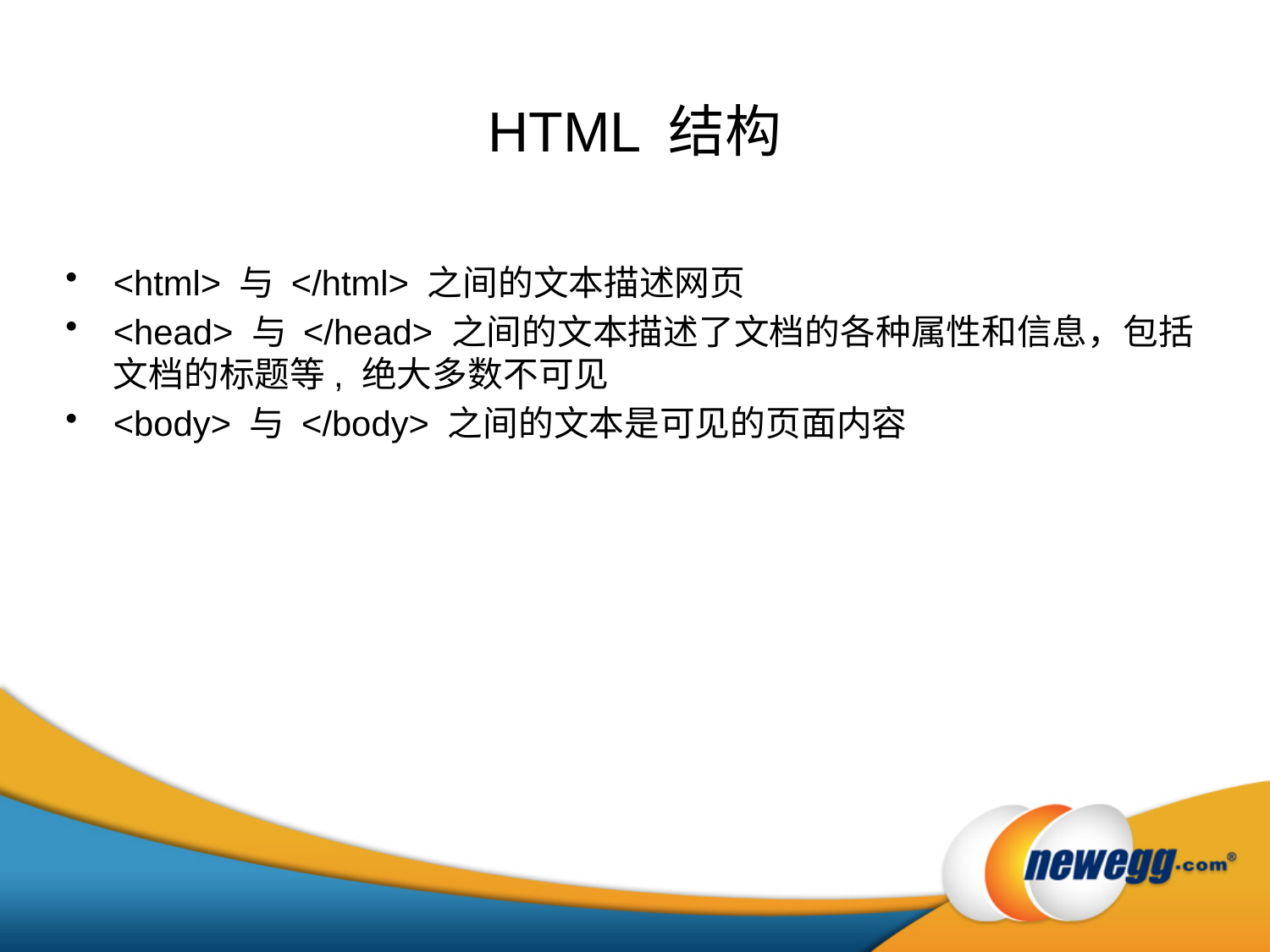

# HTML 结构
<html> 与 </html> 之间的文本描述网页
<head> 与 </head> 之间的文本描述了文档的各种属性和信息，包括文档的标题等, 绝大多数不可见
<body> 与 </body> 之间的文本是可见的页面内容